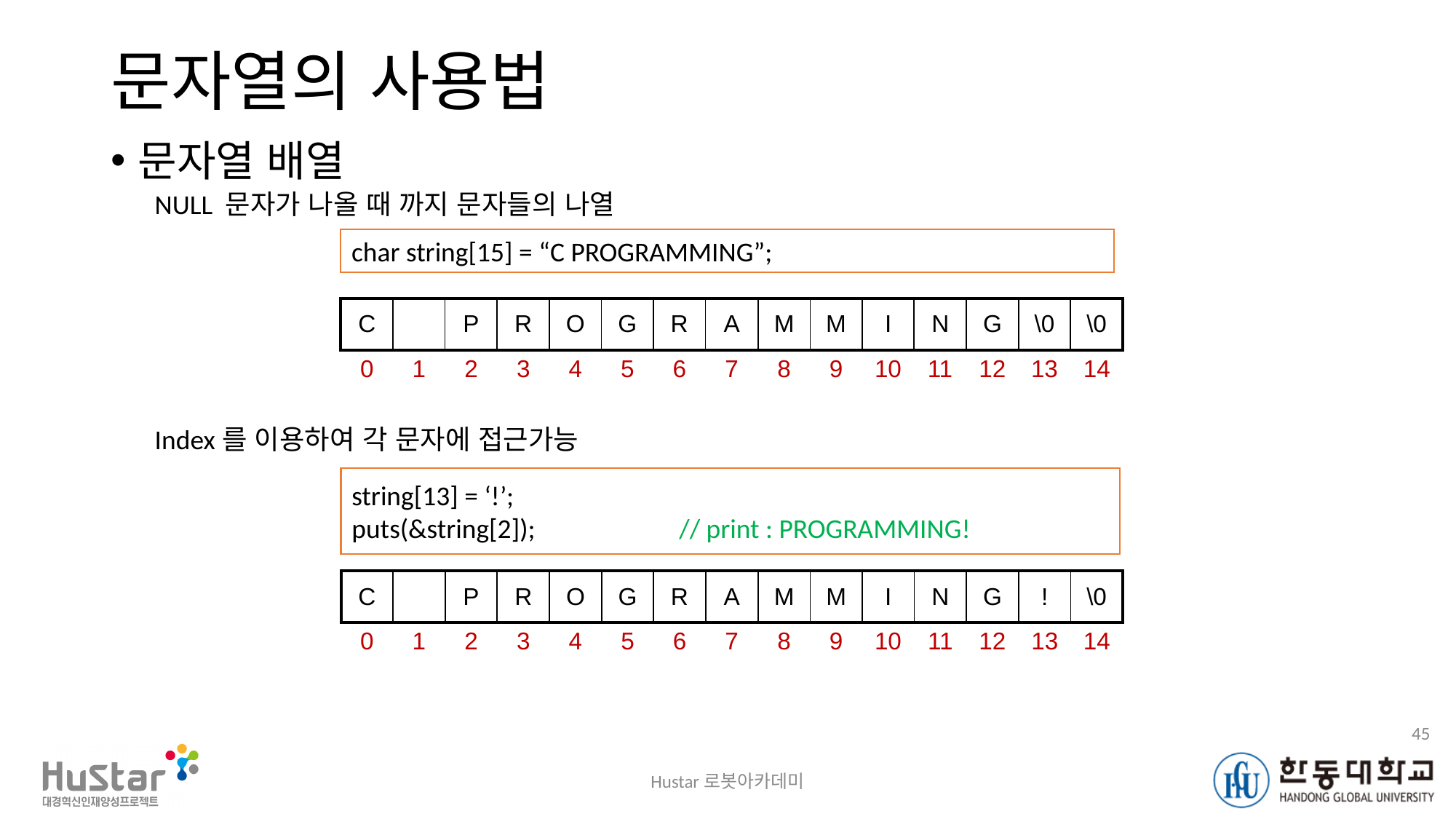

# 문자열의 사용법
문자열 배열
NULL 문자가 나올 때 까지 문자들의 나열
char string[15] = “C PROGRAMMING”;
| C |  | P | R | O | G | R | A | M | M | I | N | G | \0 | \0 |
| --- | --- | --- | --- | --- | --- | --- | --- | --- | --- | --- | --- | --- | --- | --- |
| 0 | 1 | 2 | 3 | 4 | 5 | 6 | 7 | 8 | 9 | 10 | 11 | 12 | 13 | 14 |
| --- | --- | --- | --- | --- | --- | --- | --- | --- | --- | --- | --- | --- | --- | --- |
Index를 이용하여 각 문자에 접근가능
string[13] = ‘!’;
puts(&string[2]);		// print : PROGRAMMING!
| C |  | P | R | O | G | R | A | M | M | I | N | G | ! | \0 |
| --- | --- | --- | --- | --- | --- | --- | --- | --- | --- | --- | --- | --- | --- | --- |
| 0 | 1 | 2 | 3 | 4 | 5 | 6 | 7 | 8 | 9 | 10 | 11 | 12 | 13 | 14 |
| --- | --- | --- | --- | --- | --- | --- | --- | --- | --- | --- | --- | --- | --- | --- |
45
Hustar로봇아카데미